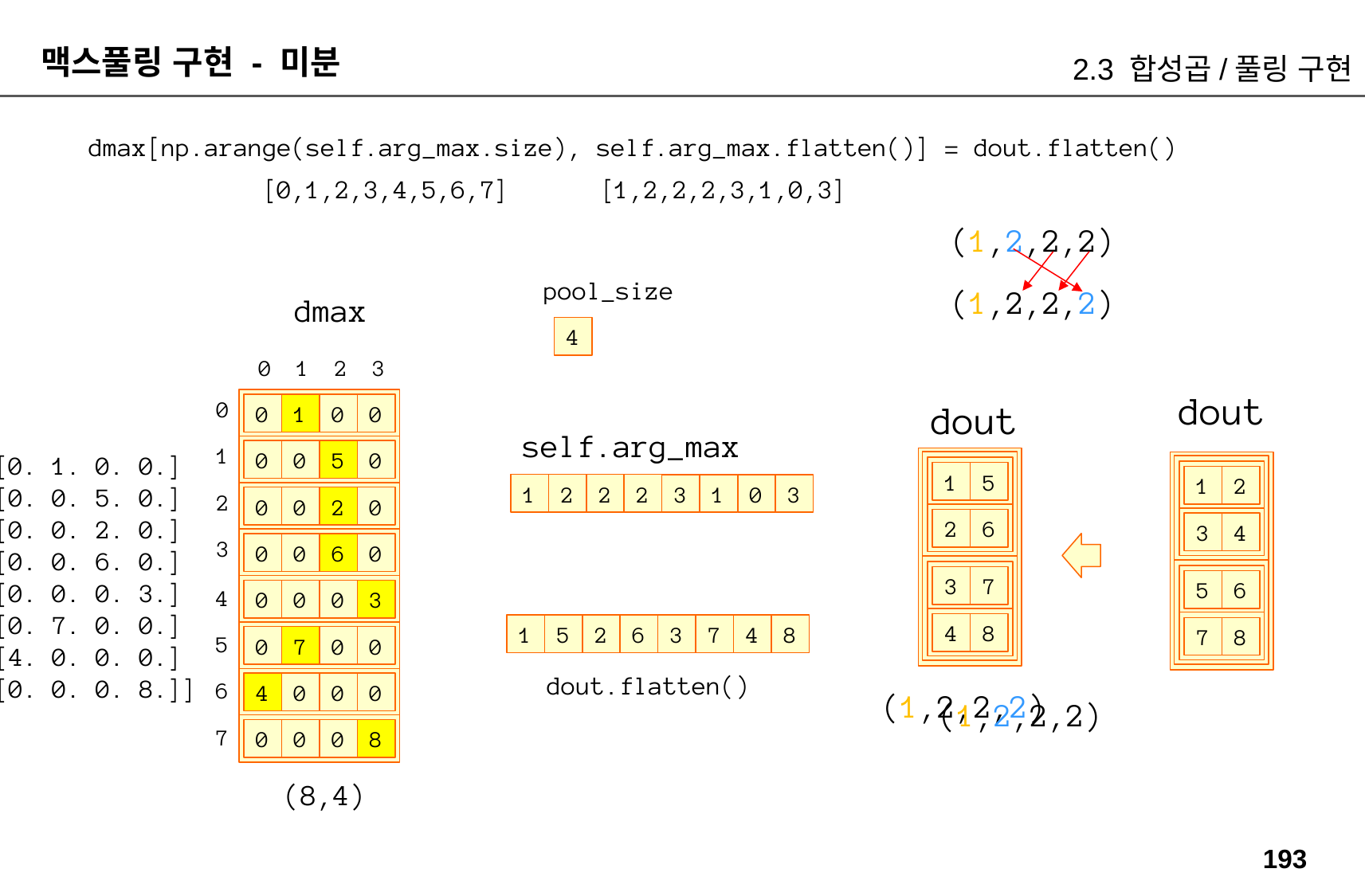

맥스풀링 구현 - 미분
2.3 합성곱/풀링 구현
dmax[np.arange(self.arg_max.size), self.arg_max.flatten()] = dout.flatten()
[0,1,2,3,4,5,6,7]
[1,2,2,2,3,1,0,3]
(1,2,2,2)
pool_size
(1,2,2,2)
dmax
4
0
1
2
3
dout
dout

0
0
1
0
0
self.arg_max

1
0
0
5
0
[[0. 1. 0. 0.]
 [0. 0. 5. 0.]
 [0. 0. 2. 0.]
 [0. 0. 6. 0.]
 [0. 0. 0. 3.]
 [0. 7. 0. 0.]
 [4. 0. 0. 0.]
 [0. 0. 0. 8.]]

1
5
1
2
1
2
2
2
3
1
0
3

2
0
0
2
0

2
6
3
4

3

0
0
6
0

3
7
5
6

4
0
0
0
3

4
8
1
5
2
6
3
7
4
8
7
8

5
0
7
0
0
dout.flatten()

6
4
0
0
0
(1,2,2,2)
(1,2,2,2)

7
0
0
0
8
(8,4)